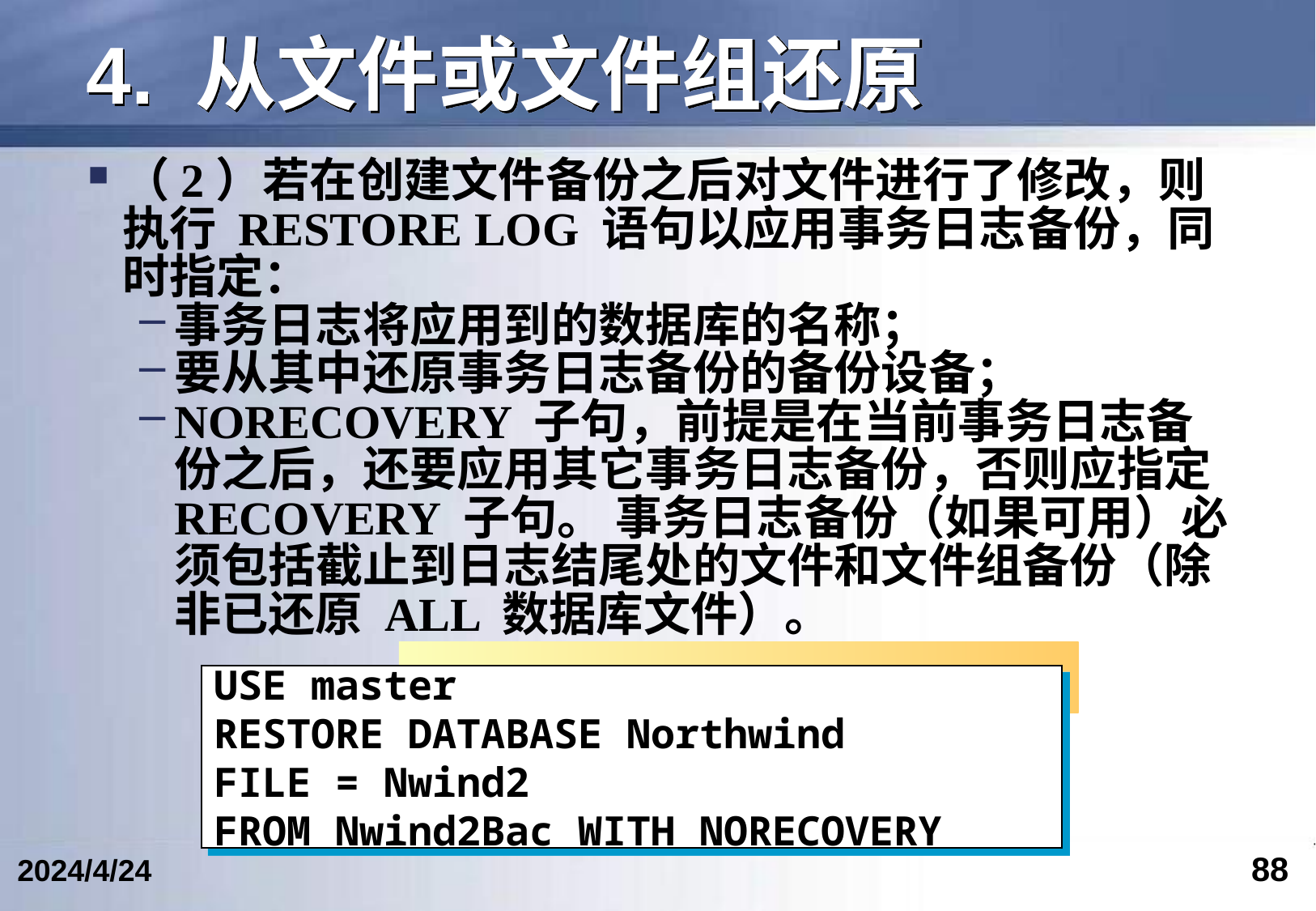

# 4. 从文件或文件组还原
（2）若在创建文件备份之后对文件进行了修改，则执行 RESTORE LOG 语句以应用事务日志备份，同时指定：
事务日志将应用到的数据库的名称；
要从其中还原事务日志备份的备份设备；
NORECOVERY 子句，前提是在当前事务日志备份之后，还要应用其它事务日志备份，否则应指定 RECOVERY 子句。 事务日志备份（如果可用）必须包括截止到日志结尾处的文件和文件组备份（除非已还原 ALL 数据库文件）。

USE master
RESTORE DATABASE Northwind
FILE = Nwind2
FROM Nwind2Bac WITH NORECOVERY
88
2024/4/24